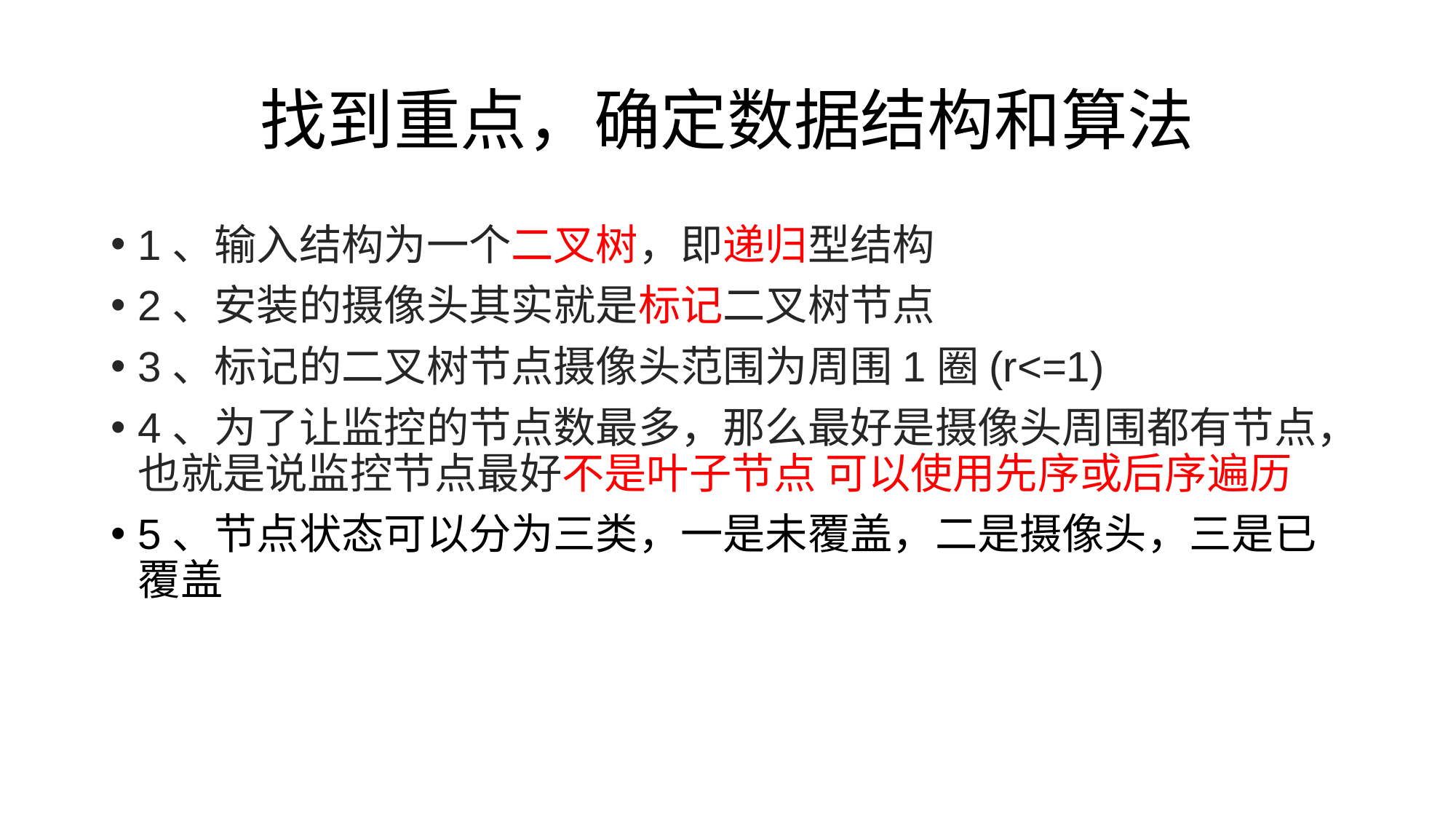

# 找到重点，确定数据结构和算法
1、输入结构为一个二叉树，即递归型结构
2、安装的摄像头其实就是标记二叉树节点
3、标记的二叉树节点摄像头范围为周围1圈(r<=1)
4、为了让监控的节点数最多，那么最好是摄像头周围都有节点，也就是说监控节点最好不是叶子节点 可以使用先序或后序遍历
5、节点状态可以分为三类，一是未覆盖，二是摄像头，三是已覆盖